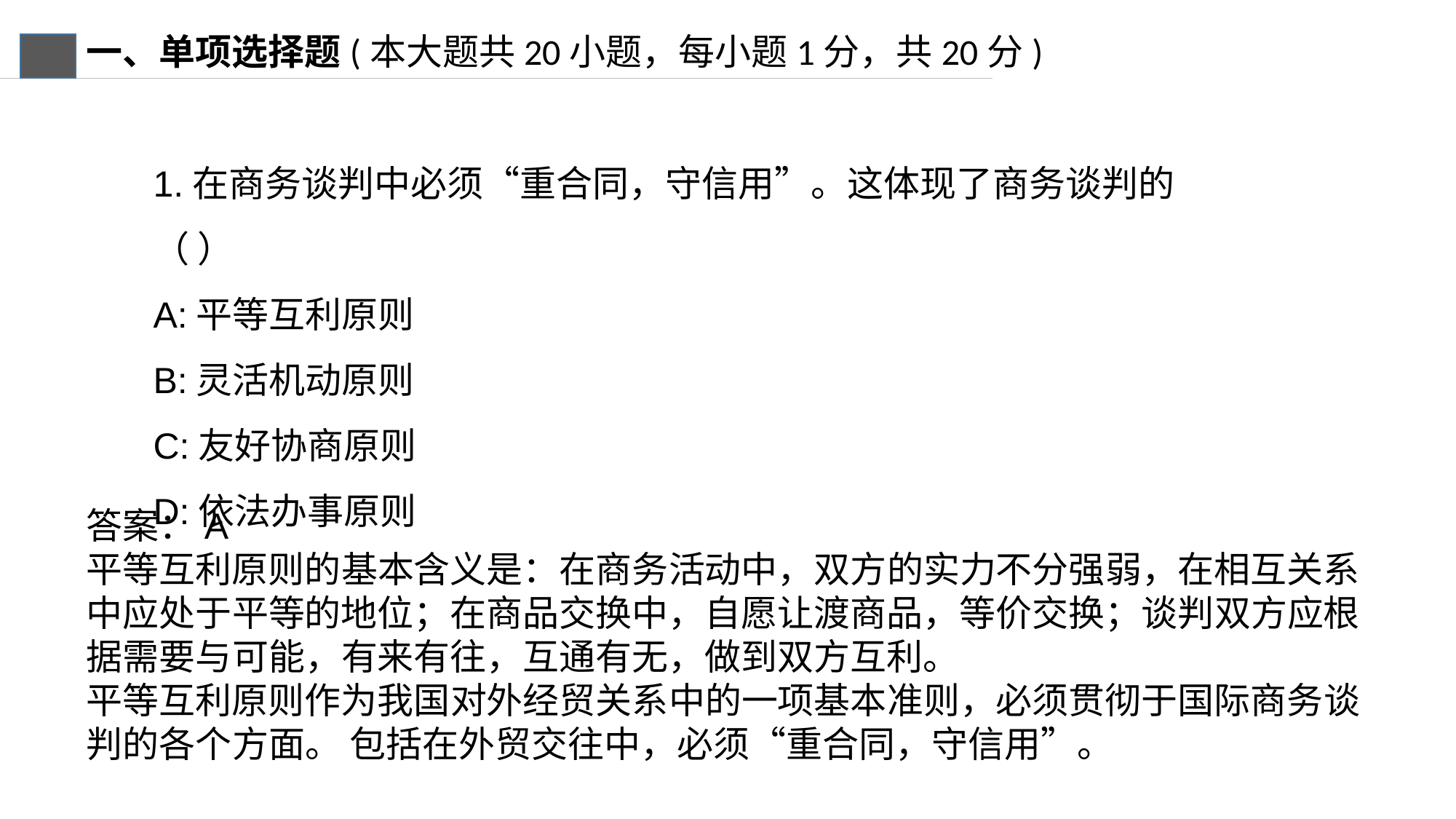

一、单项选择题(本大题共20小题，每小题1分，共20分)

1.在商务谈判中必须“重合同，守信用”。这体现了商务谈判的（ ）
A:平等互利原则
B:灵活机动原则
C:友好协商原则
D:依法办事原则
答案：A
平等互利原则的基本含义是：在商务活动中，双方的实力不分强弱，在相互关系中应处于平等的地位；在商品交换中，自愿让渡商品，等价交换；谈判双方应根据需要与可能，有来有往，互通有无，做到双方互利。
平等互利原则作为我国对外经贸关系中的一项基本准则，必须贯彻于国际商务谈判的各个方面。 包括在外贸交往中，必须“重合同，守信用”。